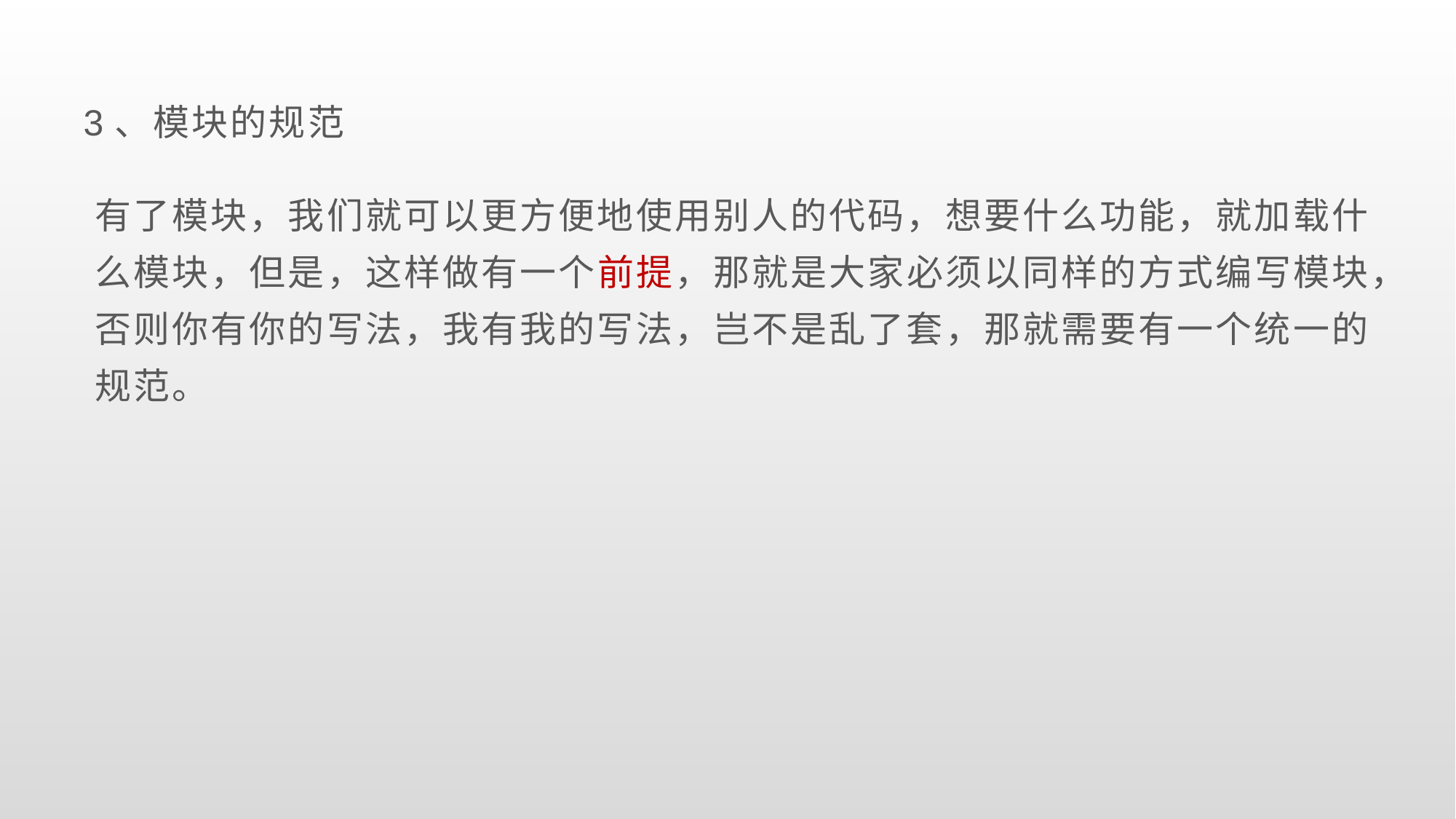

# 3、模块的规范
有了模块，我们就可以更方便地使用别人的代码，想要什么功能，就加载什么模块，但是，这样做有一个前提，那就是大家必须以同样的方式编写模块，否则你有你的写法，我有我的写法，岂不是乱了套，那就需要有一个统一的规范。